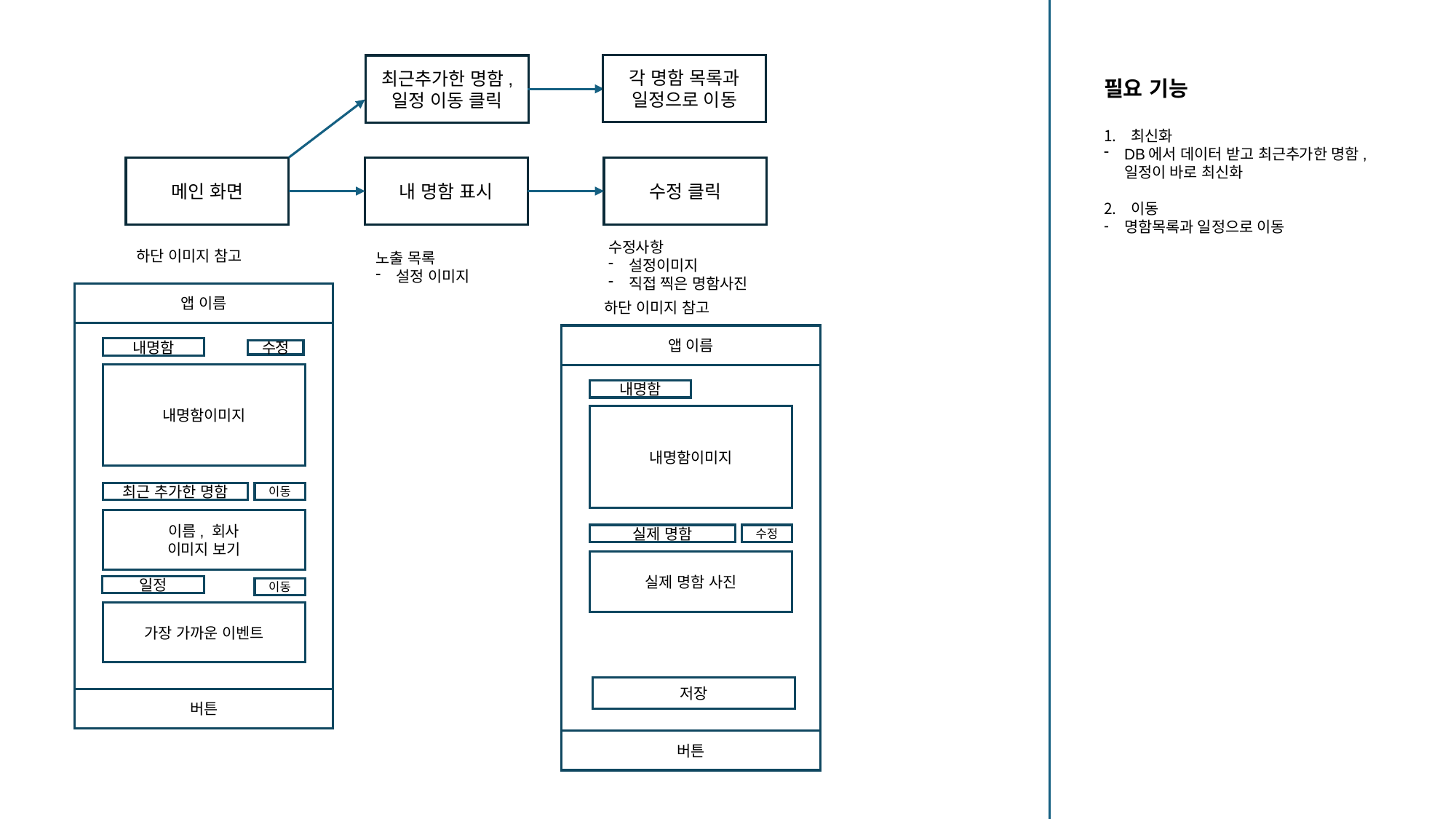

각 명함 목록과 일정으로 이동
최근추가한 명함, 일정 이동 클릭
필요 기능

최신화
DB에서 데이터 받고 최근추가한 명함, 일정이 바로 최신화

이동
명함목록과 일정으로 이동
메인 화면
내 명함 표시
수정 클릭
수정사항
설정이미지
직접 찍은 명함사진
노출 목록
설정 이미지
하단 이미지 참고
앱 이름

내명함
내명함이미지
최근 추가한 명함
이름, 회사
이미지 보기
일정
가장 가까운 이벤트
버튼
수정
이동
이동
하단 이미지 참고
앱 이름

내명함
내명함이미지
실제 명함
실제 명함 사진
버튼
수정
저장